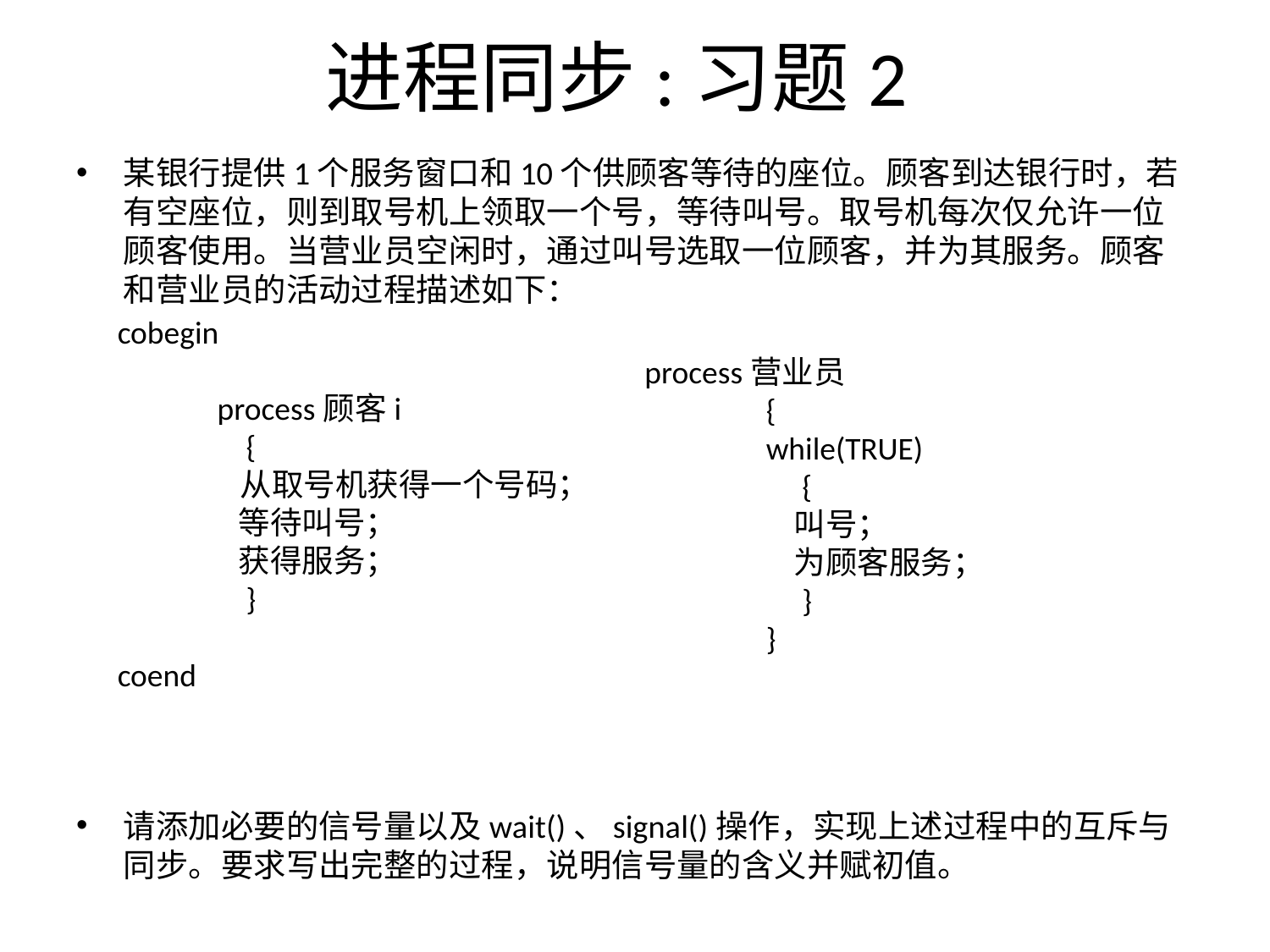

# 进程同步:习题2
某银行提供1个服务窗口和10个供顾客等待的座位。顾客到达银行时，若有空座位，则到取号机上领取一个号，等待叫号。取号机每次仅允许一位顾客使用。当营业员空闲时，通过叫号选取一位顾客，并为其服务。顾客和营业员的活动过程描述如下：

请添加必要的信号量以及wait()、signal()操作，实现上述过程中的互斥与同步。要求写出完整的过程，说明信号量的含义并赋初值。

cobegin

　　    process顾客i
　　        {
                从取号机获得一个号码；
　　        等待叫号；
　　        获得服务；
　　        }

coend
 process营业员
　　        {
　　        while(TRUE)
　　             {
　　             叫号；
　　             为顾客服务；
　　             }
　　        }